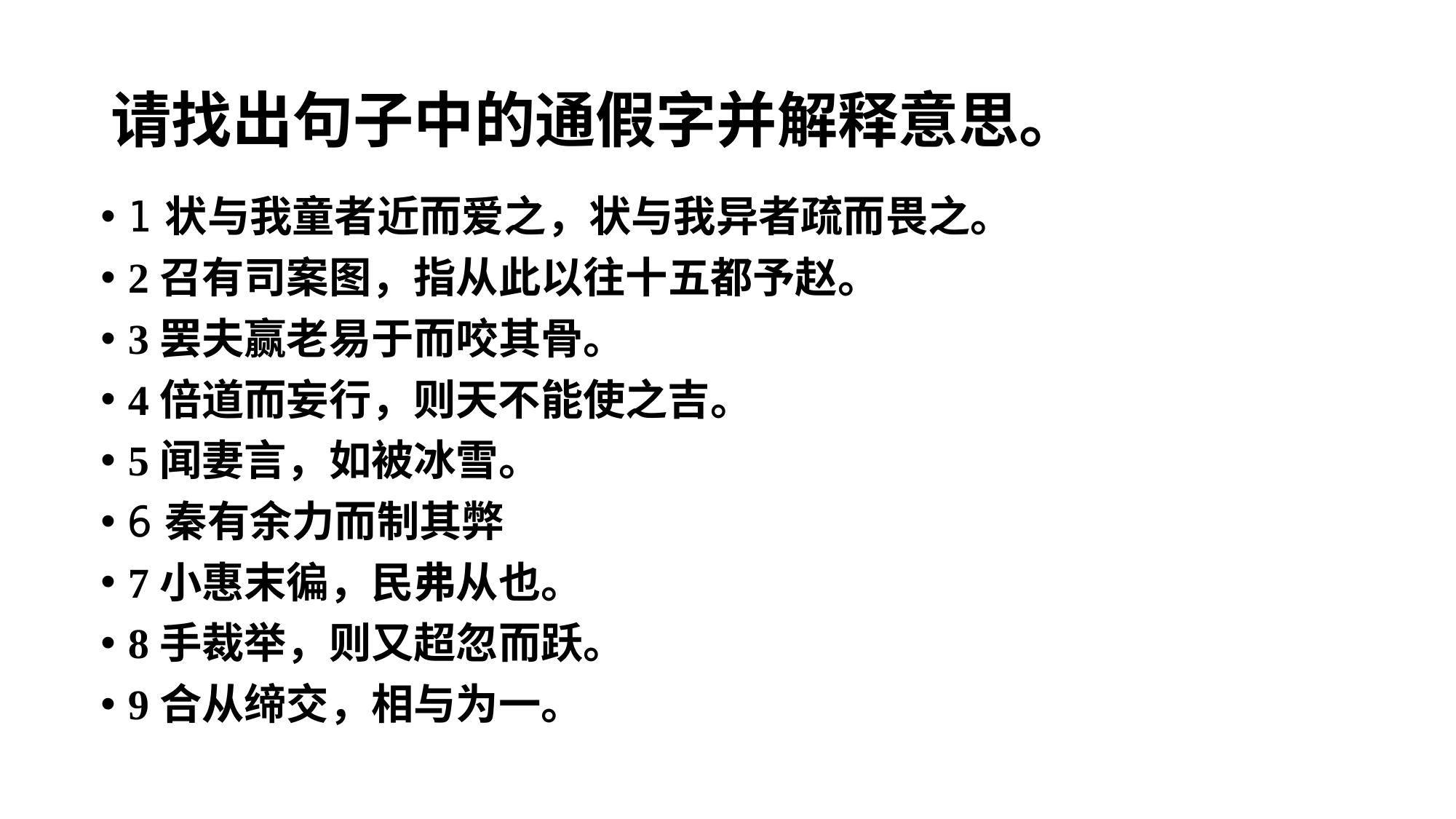

# 请找出句子中的通假字并解释意思。
1状与我童者近而爱之，状与我异者疏而畏之。
2召有司案图，指从此以往十五都予赵。
3罢夫赢老易于而咬其骨。
4倍道而妄行，则天不能使之吉。
5闻妻言，如被冰雪。
6秦有余力而制其弊
7小惠末徧，民弗从也。
8手裁举，则又超忽而跃。
9合从缔交，相与为一。